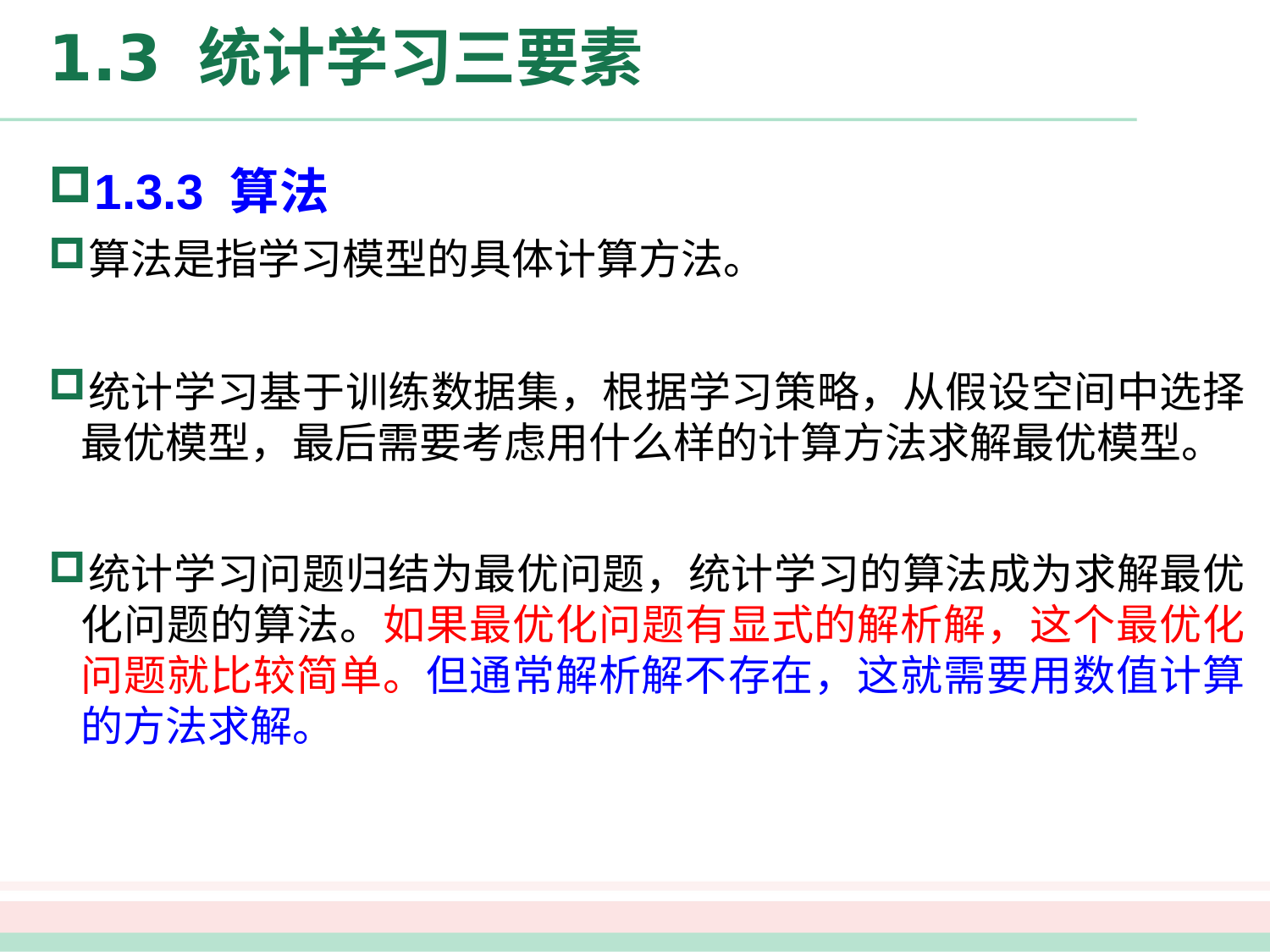

# 1.3 统计学习三要素
1.3.3 算法
算法是指学习模型的具体计算方法。

统计学习基于训练数据集，根据学习策略，从假设空间中选择最优模型，最后需要考虑用什么样的计算方法求解最优模型。

统计学习问题归结为最优问题，统计学习的算法成为求解最优化问题的算法。如果最优化问题有显式的解析解，这个最优化问题就比较简单。但通常解析解不存在，这就需要用数值计算的方法求解。